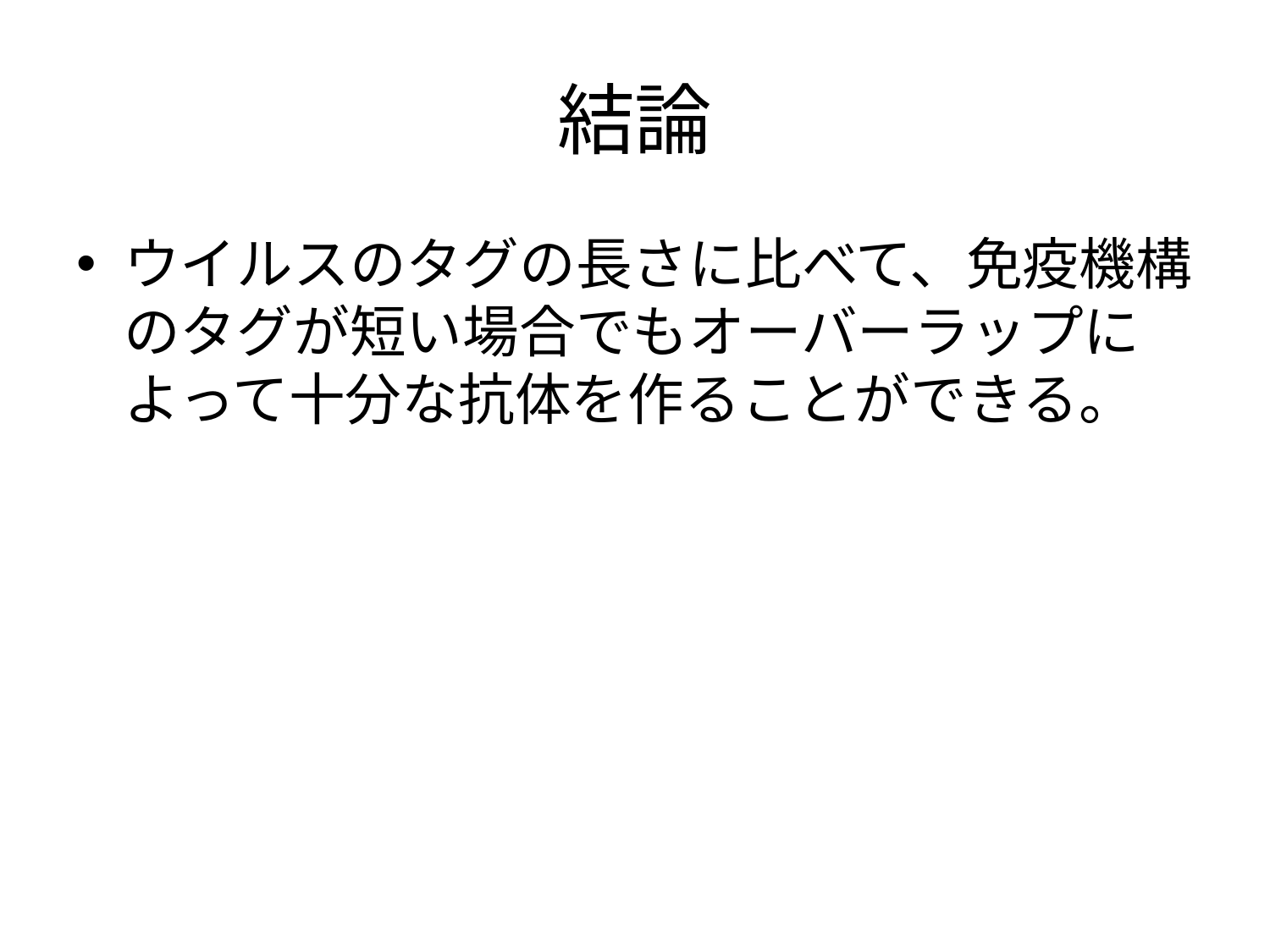

# 結論
ウイルスのタグの長さに比べて、免疫機構のタグが短い場合でもオーバーラップによって十分な抗体を作ることができる。